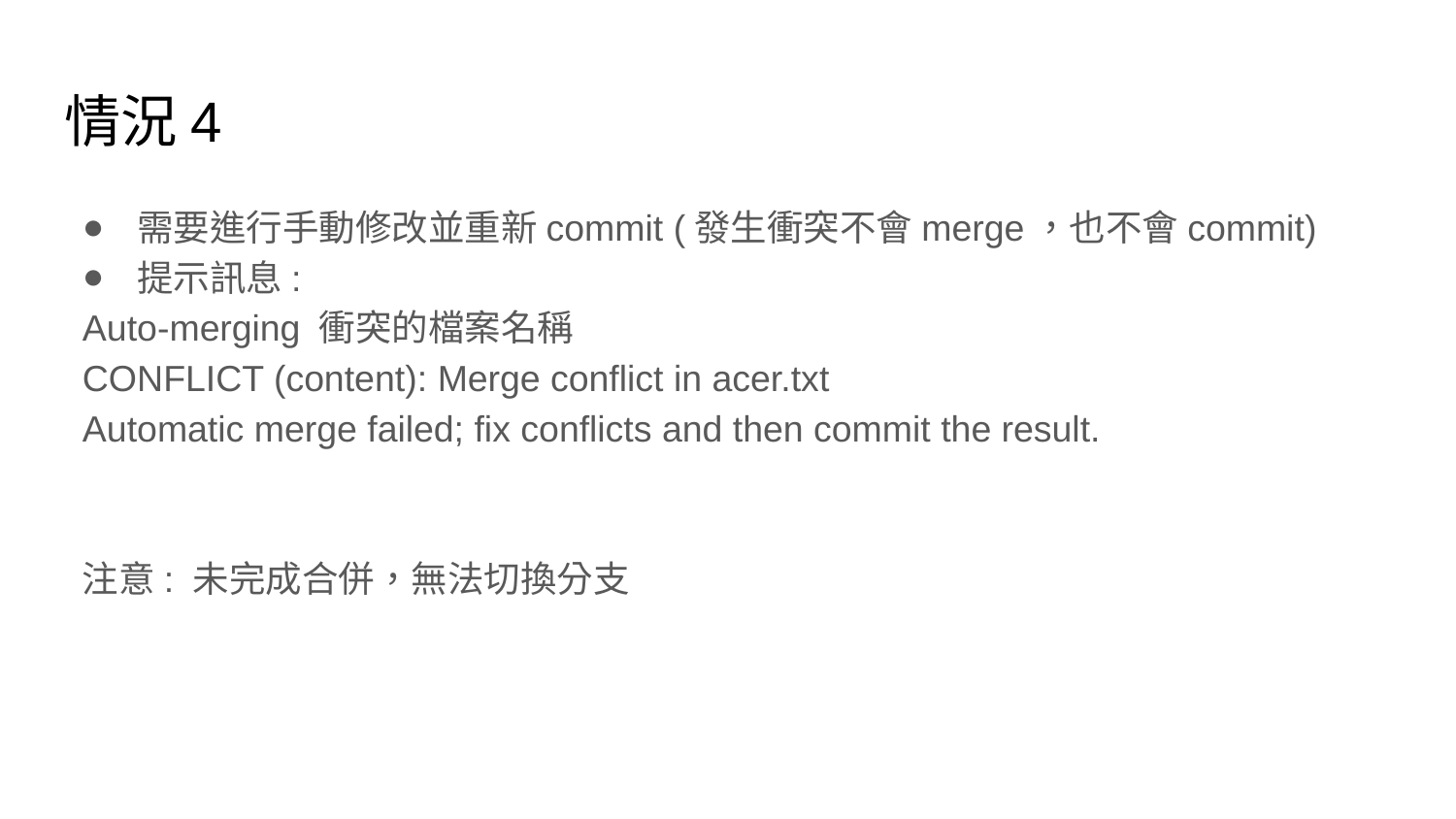

# 情況4
需要進行手動修改並重新commit (發生衝突不會merge，也不會commit)
提示訊息:
Auto-merging 衝突的檔案名稱
CONFLICT (content): Merge conflict in acer.txt
Automatic merge failed; fix conflicts and then commit the result.

注意: 未完成合併，無法切換分支